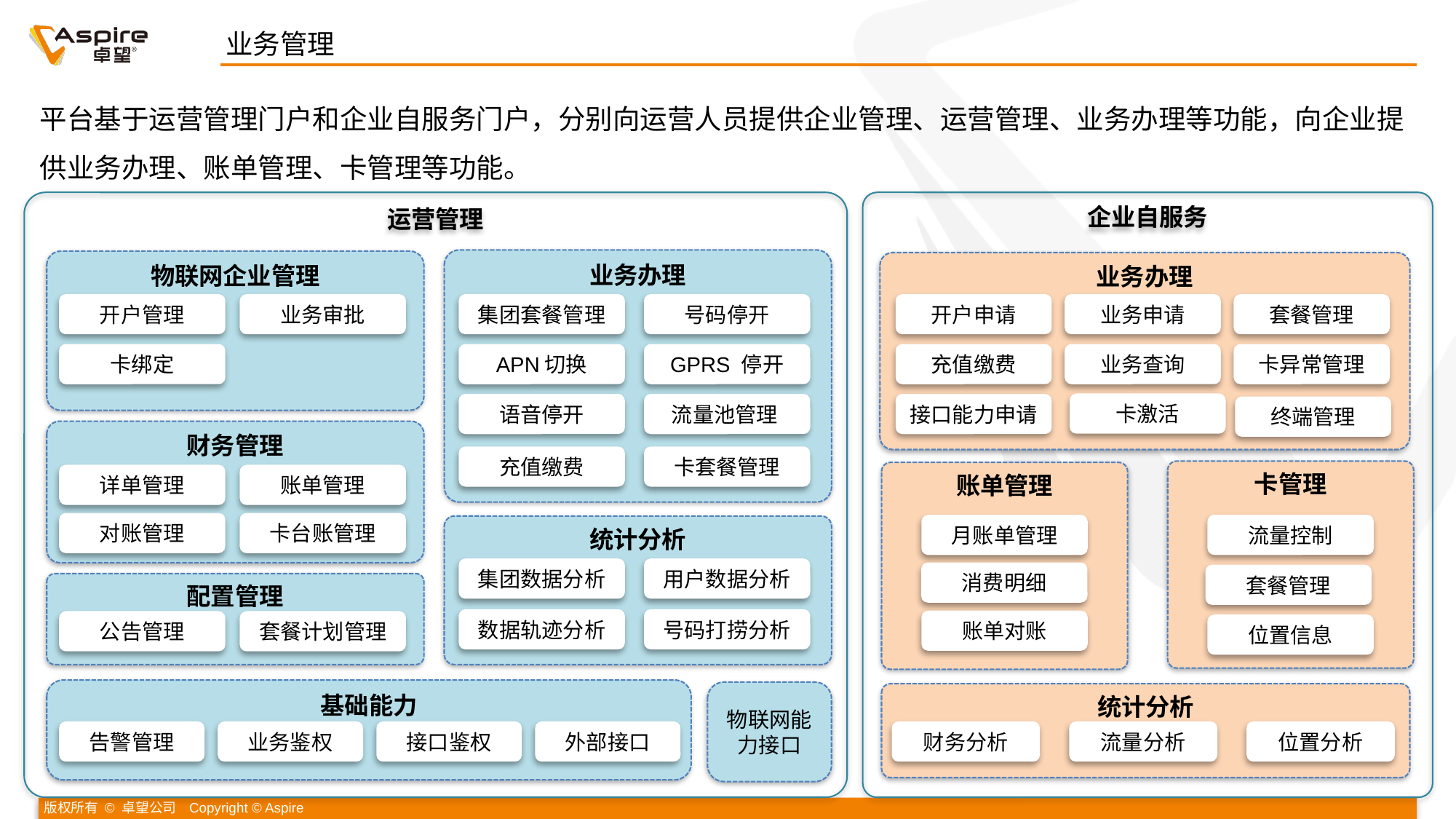

业务管理
平台基于运营管理门户和企业自服务门户，分别向运营人员提供企业管理、运营管理、业务办理等功能，向企业提供业务办理、账单管理、卡管理等功能。
运营管理
企业自服务
业务办理
物联网企业管理
业务办理
开户管理
业务审批
集团套餐管理
号码停开
开户申请
业务申请
套餐管理
卡绑定
APN切换
GPRS 停开
充值缴费
业务查询
卡异常管理
卡激活
语音停开
流量池管理
接口能力申请
财务管理
充值缴费
卡套餐管理
卡管理
账单管理
详单管理
账单管理
对账管理
卡台账管理
流量控制
统计分析
月账单管理
集团数据分析
用户数据分析
消费明细
套餐管理
配置管理
数据轨迹分析
号码打捞分析
账单对账
公告管理
套餐计划管理
位置信息
基础能力
物联网能力接口
统计分析
告警管理
业务鉴权
接口鉴权
外部接口
财务分析
流量分析
位置分析
终端管理